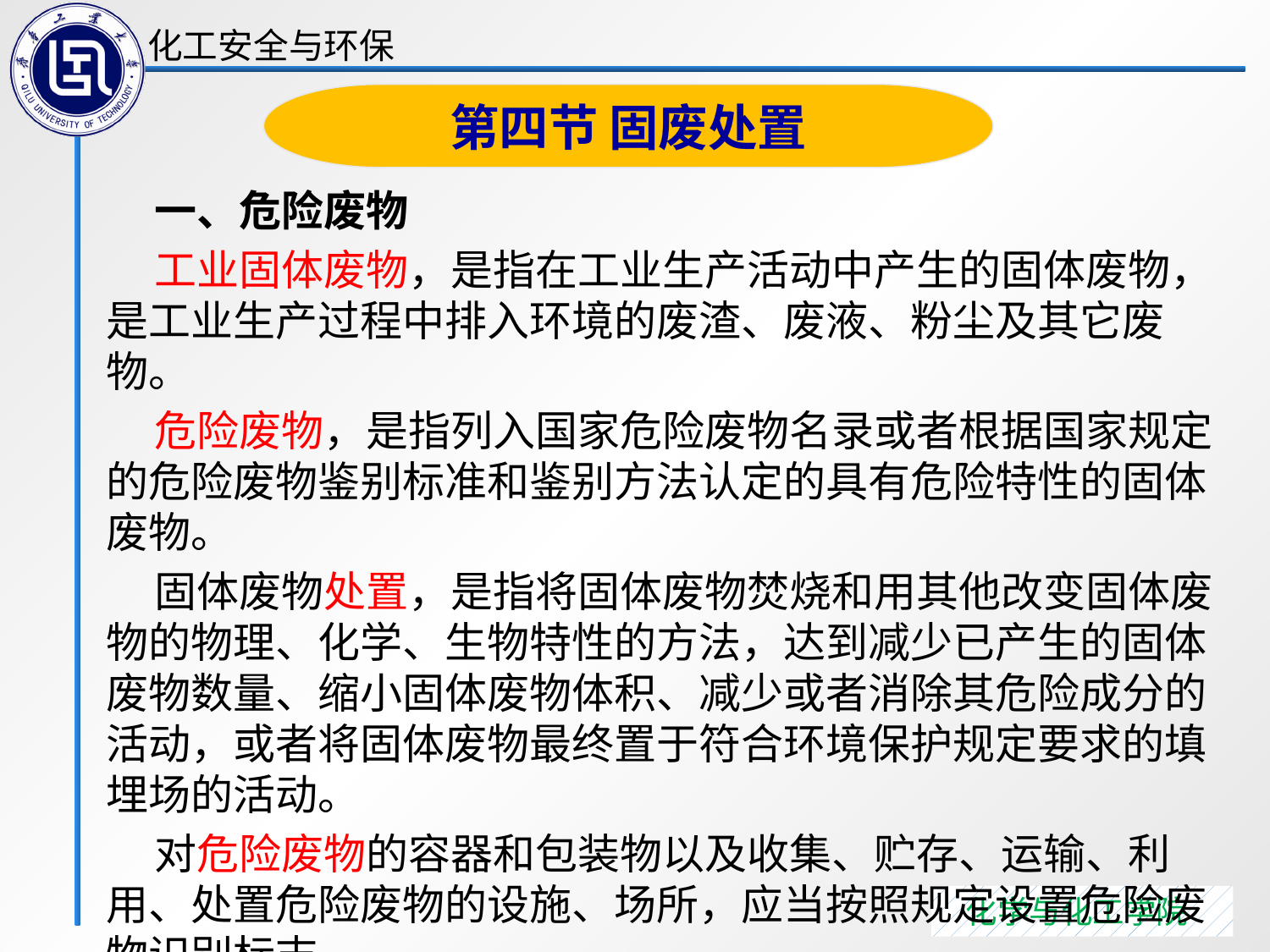

第四节 固废处置
    一、危险废物
    工业固体废物，是指在工业生产活动中产生的固体废物，是工业生产过程中排入环境的废渣、废液、粉尘及其它废物。
    危险废物，是指列入国家危险废物名录或者根据国家规定的危险废物鉴别标准和鉴别方法认定的具有危险特性的固体废物。
    固体废物处置，是指将固体废物焚烧和用其他改变固体废物的物理、化学、生物特性的方法，达到减少已产生的固体废物数量、缩小固体废物体积、减少或者消除其危险成分的活动，或者将固体废物最终置于符合环境保护规定要求的填埋场的活动。
    对危险废物的容器和包装物以及收集、贮存、运输、利用、处置危险废物的设施、场所，应当按照规定设置危险废物识别标志。